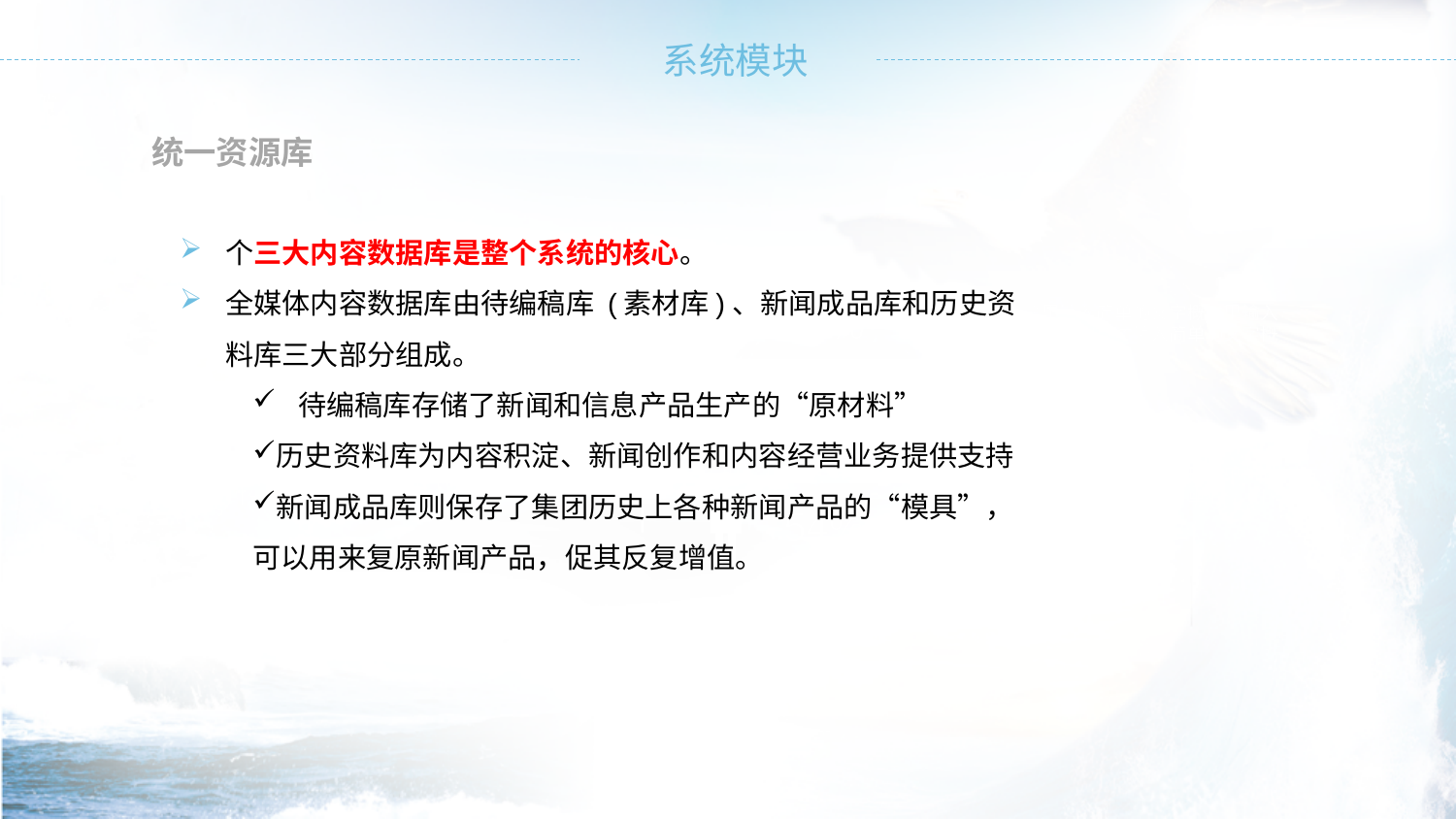

统一资源库
个三大内容数据库是整个系统的核心。
全媒体内容数据库由待编稿库 (素材库)、新闻成品库和历史资料库三大部分组成。
待编稿库存储了新闻和信息产品生产的“原材料”
历史资料库为内容积淀、新闻创作和内容经营业务提供支持
新闻成品库则保存了集团历史上各种新闻产品的“模具”，可以用来复原新闻产品，促其反复增值。

36%
这里输入简单的文字概述里输入简单文字概述输入简单的文字概述

这里输入简单的文字概述里输入简单文字概述输入简单的文字概述
这里输入简单的文字概述里输入简单文字概述输入简单的文字概述

54%